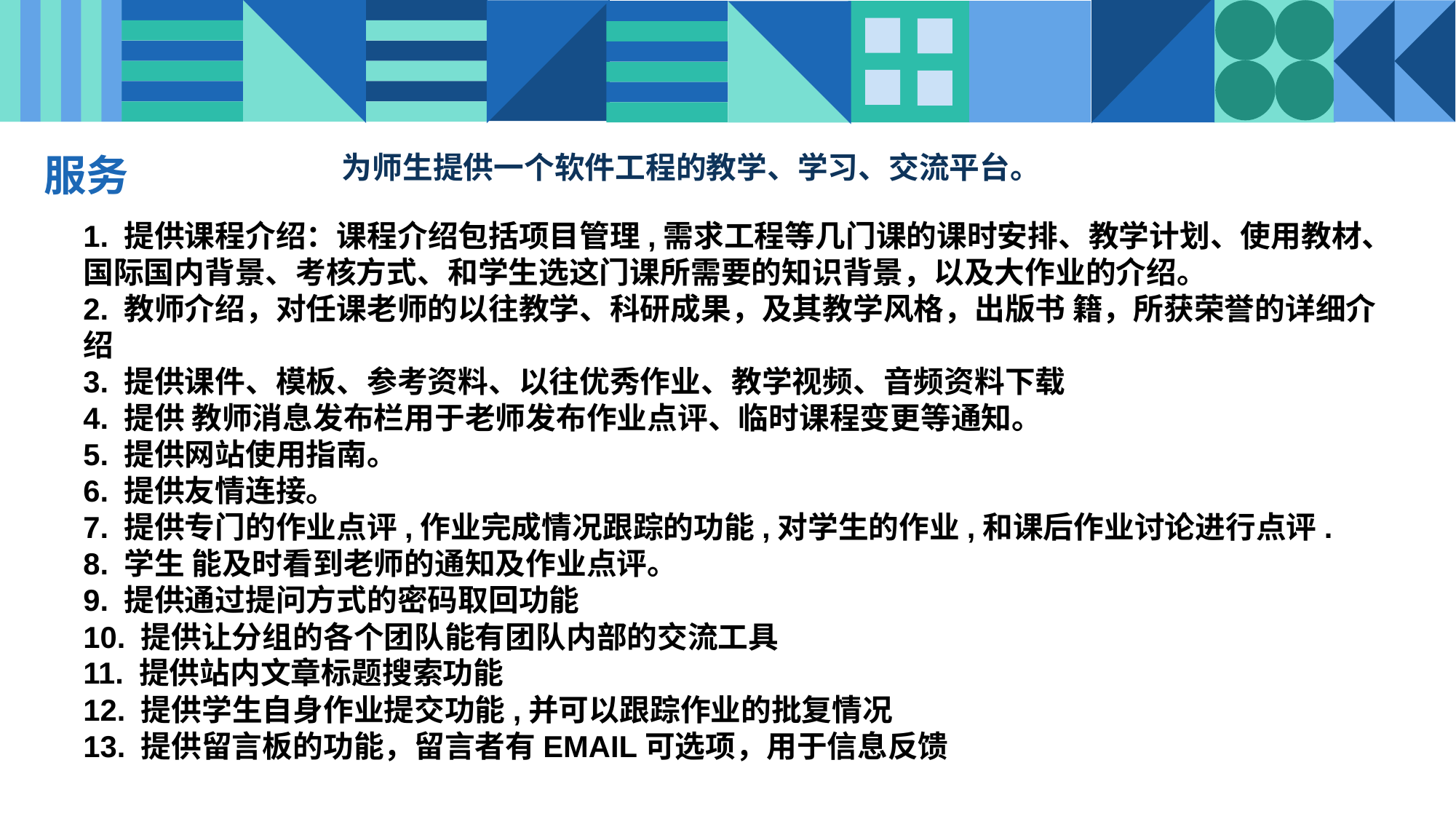

为师生提供一个软件工程的教学、学习、交流平台。
服务
1. 提供课程介绍：课程介绍包括项目管理,需求工程等几门课的课时安排、教学计划、使用教材、国际国内背景、考核方式、和学生选这门课所需要的知识背景，以及大作业的介绍。
2. 教师介绍，对任课老师的以往教学、科研成果，及其教学风格，出版书 籍，所获荣誉的详细介绍
3. 提供课件、模板、参考资料、以往优秀作业、教学视频、音频资料下载
4. 提供 教师消息发布栏用于老师发布作业点评、临时课程变更等通知。
5. 提供网站使用指南。
6. 提供友情连接。
7. 提供专门的作业点评,作业完成情况跟踪的功能,对学生的作业,和课后作业讨论进行点评.8. 学生 能及时看到老师的通知及作业点评。
9. 提供通过提问方式的密码取回功能
10. 提供让分组的各个团队能有团队内部的交流工具
11. 提供站内文章标题搜索功能
12. 提供学生自身作业提交功能,并可以跟踪作业的批复情况
13. 提供留言板的功能，留言者有EMAIL可选项，用于信息反馈